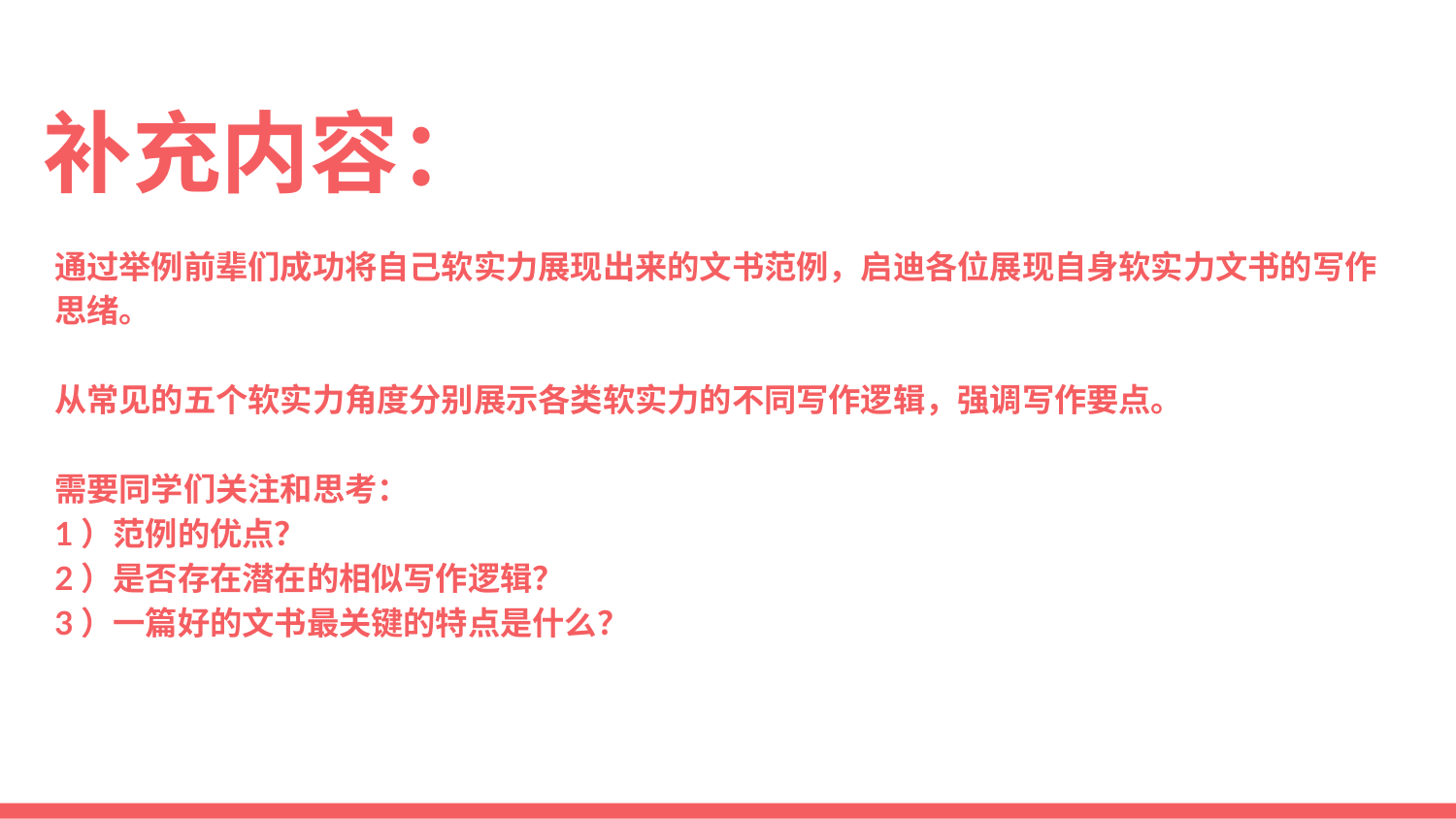

# 补充内容：
通过举例前辈们成功将自己软实力展现出来的文书范例，启迪各位展现自身软实力文书的写作思绪。

从常见的五个软实力角度分别展示各类软实力的不同写作逻辑，强调写作要点。

需要同学们关注和思考：
1）范例的优点？
2）是否存在潜在的相似写作逻辑？
3）一篇好的文书最关键的特点是什么？